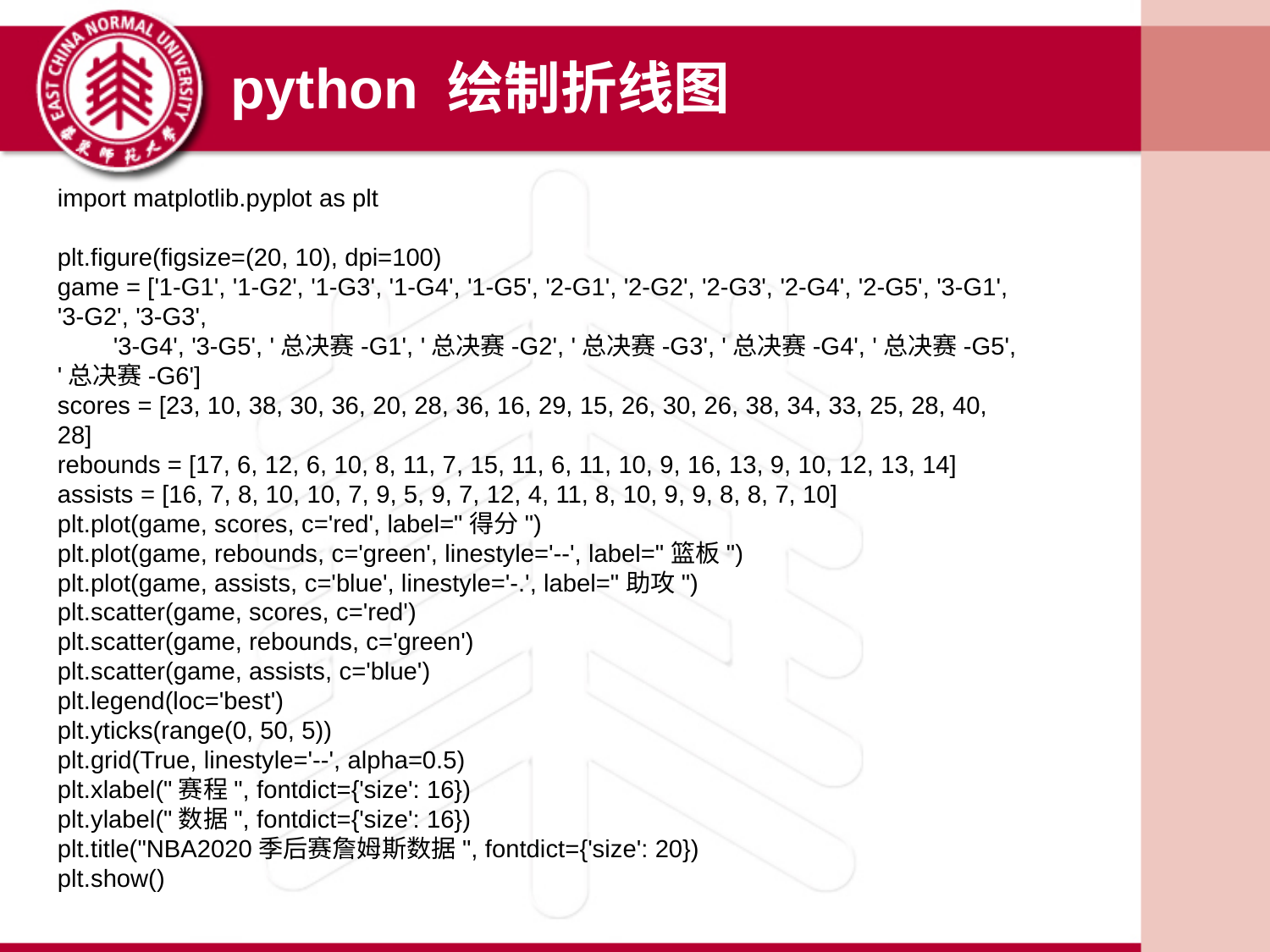

python 绘制折线图
import matplotlib.pyplot as plt

plt.figure(figsize=(20, 10), dpi=100)
game = ['1-G1', '1-G2', '1-G3', '1-G4', '1-G5', '2-G1', '2-G2', '2-G3', '2-G4', '2-G5', '3-G1', '3-G2', '3-G3',
        '3-G4', '3-G5', '总决赛-G1', '总决赛-G2', '总决赛-G3', '总决赛-G4', '总决赛-G5', '总决赛-G6']
scores = [23, 10, 38, 30, 36, 20, 28, 36, 16, 29, 15, 26, 30, 26, 38, 34, 33, 25, 28, 40, 28]
rebounds = [17, 6, 12, 6, 10, 8, 11, 7, 15, 11, 6, 11, 10, 9, 16, 13, 9, 10, 12, 13, 14]
assists = [16, 7, 8, 10, 10, 7, 9, 5, 9, 7, 12, 4, 11, 8, 10, 9, 9, 8, 8, 7, 10]
plt.plot(game, scores, c='red', label="得分")
plt.plot(game, rebounds, c='green', linestyle='--', label="篮板")
plt.plot(game, assists, c='blue', linestyle='-.', label="助攻")
plt.scatter(game, scores, c='red')
plt.scatter(game, rebounds, c='green')
plt.scatter(game, assists, c='blue')
plt.legend(loc='best')
plt.yticks(range(0, 50, 5))
plt.grid(True, linestyle='--', alpha=0.5)
plt.xlabel("赛程", fontdict={'size': 16})
plt.ylabel("数据", fontdict={'size': 16})
plt.title("NBA2020季后赛詹姆斯数据", fontdict={'size': 20})
plt.show()